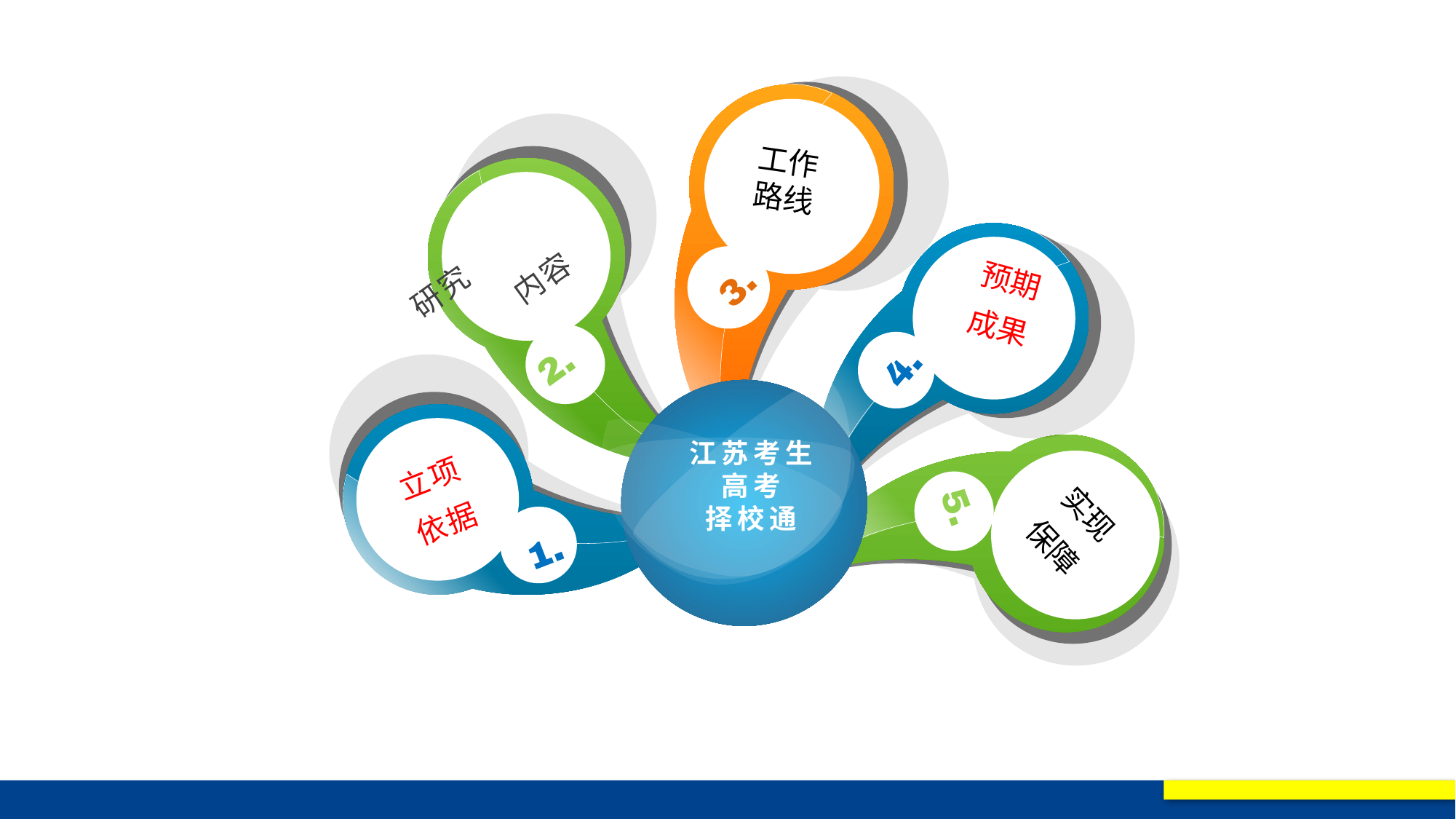

3.
工作
路线

2.
研究
内容

4.
预期
成果

1.
立项
依据

5.
实现
保障

江苏考生
高考
择校通